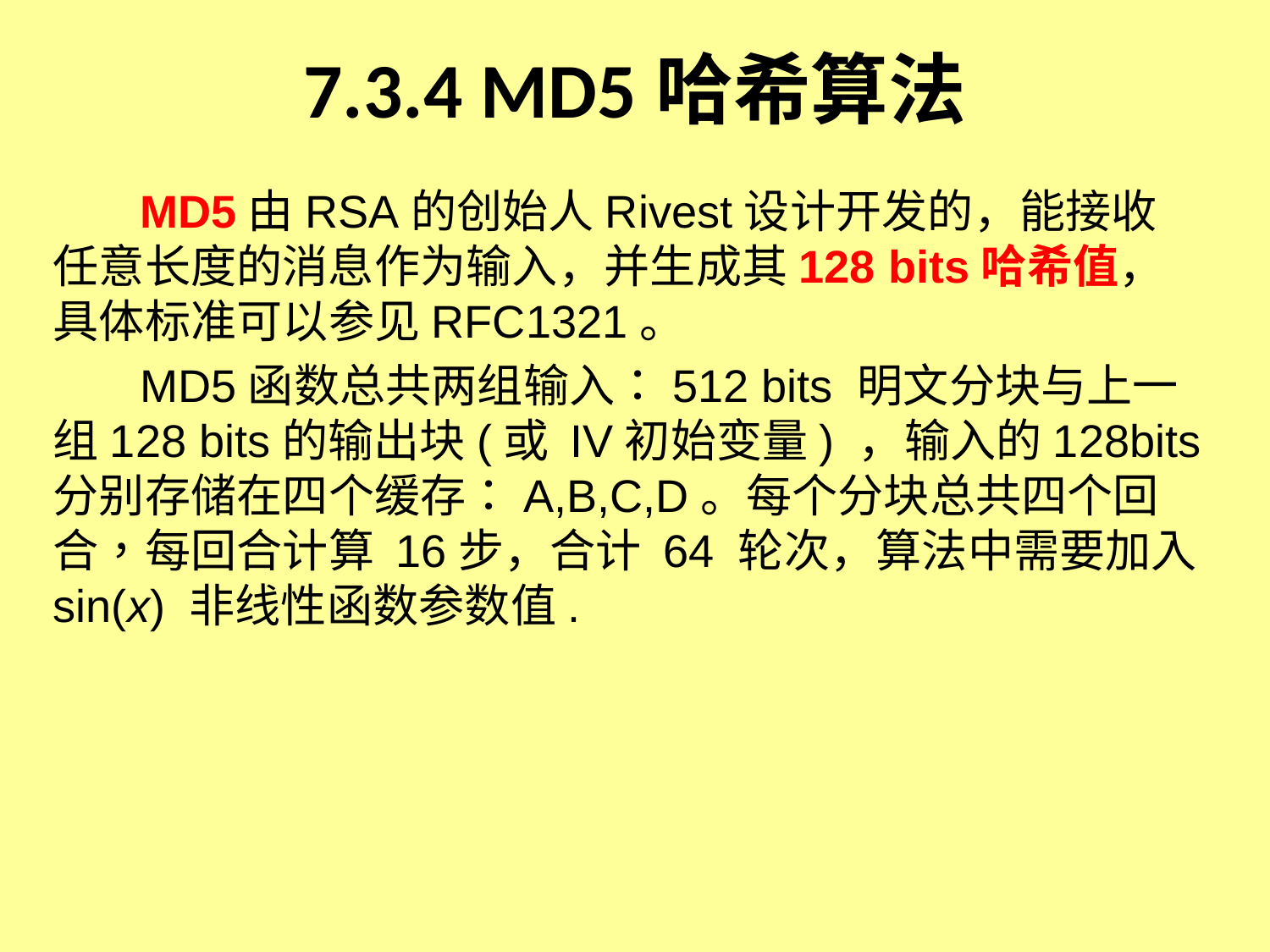

# 7.3.4 MD5哈希算法
MD5由RSA的创始人Rivest设计开发的，能接收任意长度的消息作为输入，并生成其128 bits哈希值，具体标准可以参见RFC1321。
MD5函数总共两组输入：512 bits 明文分块与上一组128 bits的输出块(或 IV初始变量) ，输入的128bits分别存储在四个缓存：A,B,C,D。每个分块总共四个回合，每回合计算 16步，合计 64 轮次，算法中需要加入 sin(x) 非线性函数参数值.